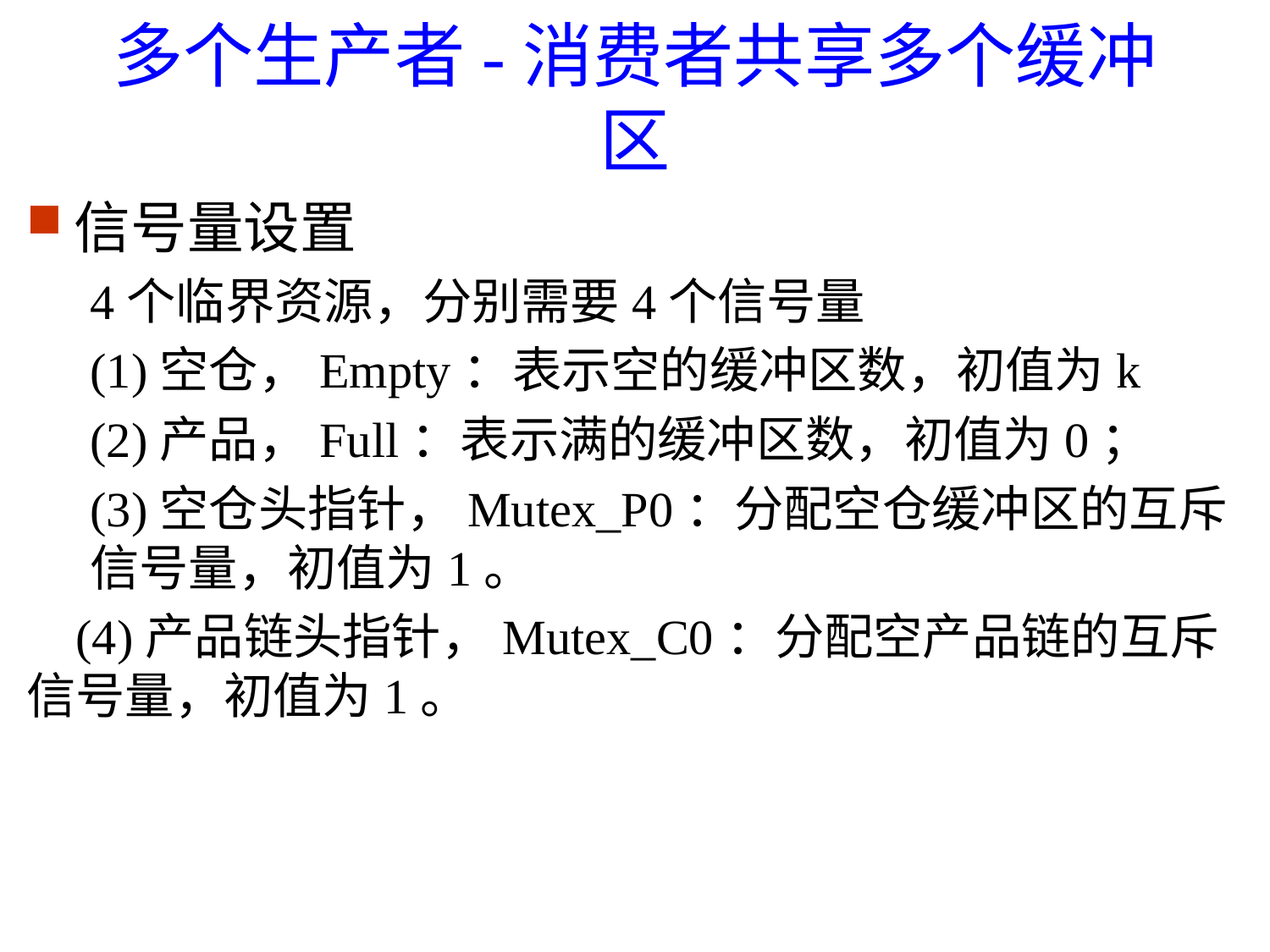

# 多个生产者-消费者共享多个缓冲区
信号量设置
4个临界资源，分别需要4个信号量
(1)空仓，Empty：表示空的缓冲区数，初值为k
(2)产品，Full：表示满的缓冲区数，初值为0；
(3)空仓头指针，Mutex_P0：分配空仓缓冲区的互斥信号量，初值为1。
    (4)产品链头指针，Mutex_C0：分配空产品链的互斥信号量，初值为1。